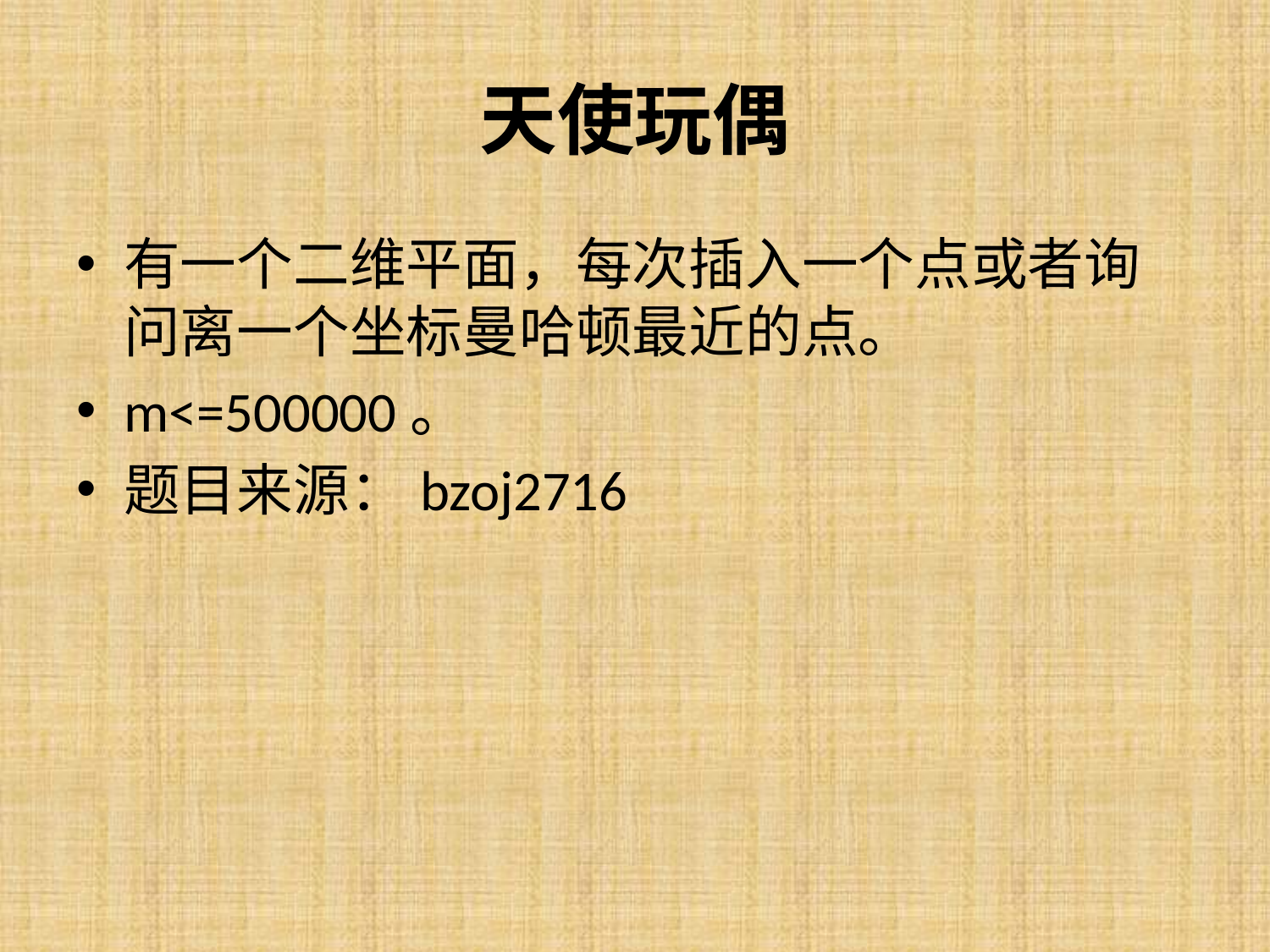

# 天使玩偶
有一个二维平面，每次插入一个点或者询问离一个坐标曼哈顿最近的点。
m<=500000。
题目来源：bzoj2716